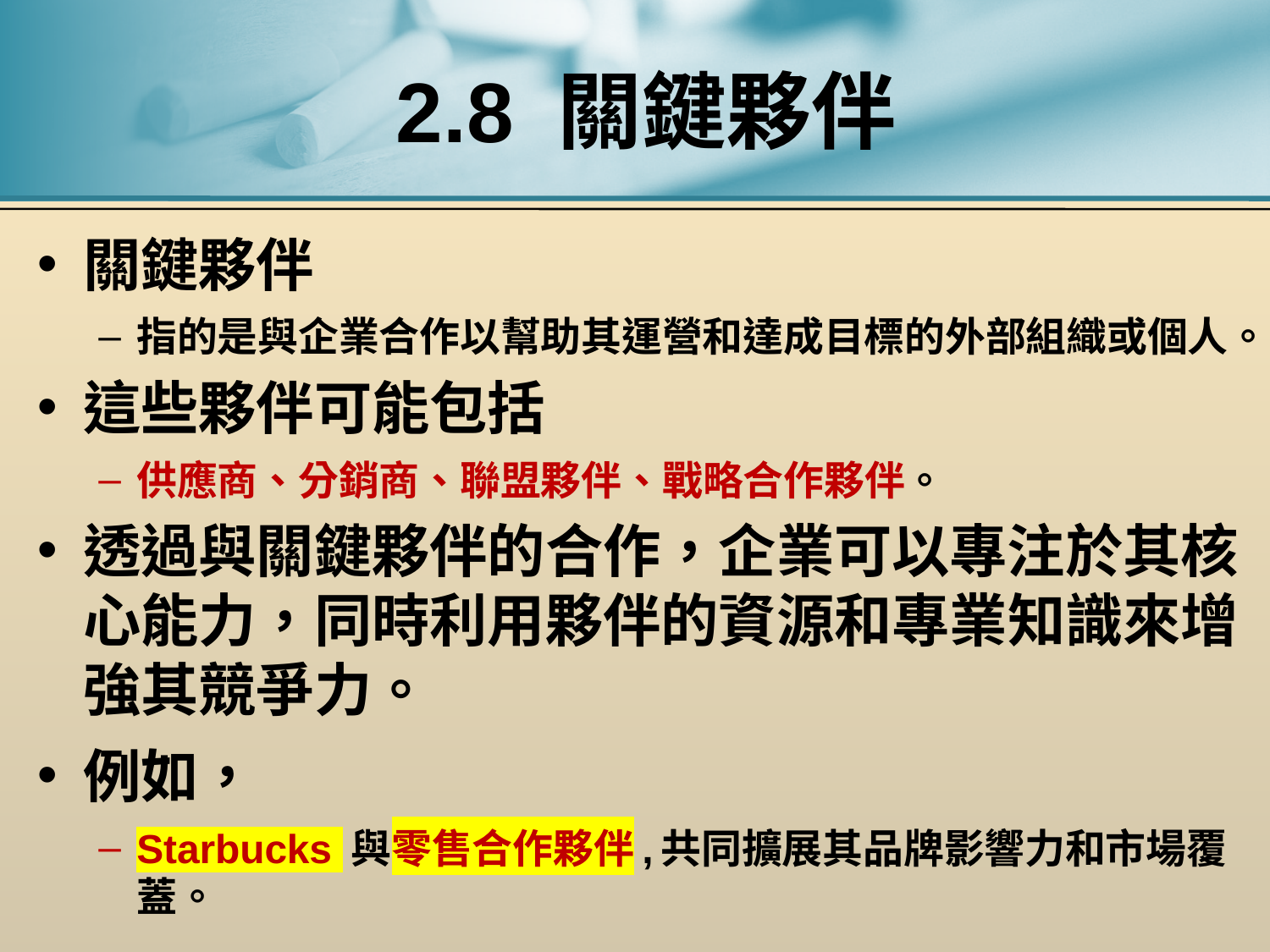

# 2.8 關鍵夥伴
關鍵夥伴
指的是與企業合作以幫助其運營和達成目標的外部組織或個人。
這些夥伴可能包括
供應商、分銷商、聯盟夥伴、戰略合作夥伴。
透過與關鍵夥伴的合作，企業可以專注於其核心能力，同時利用夥伴的資源和專業知識來增強其競爭力。
例如，
Starbucks 與零售合作夥伴,共同擴展其品牌影響力和市場覆蓋。